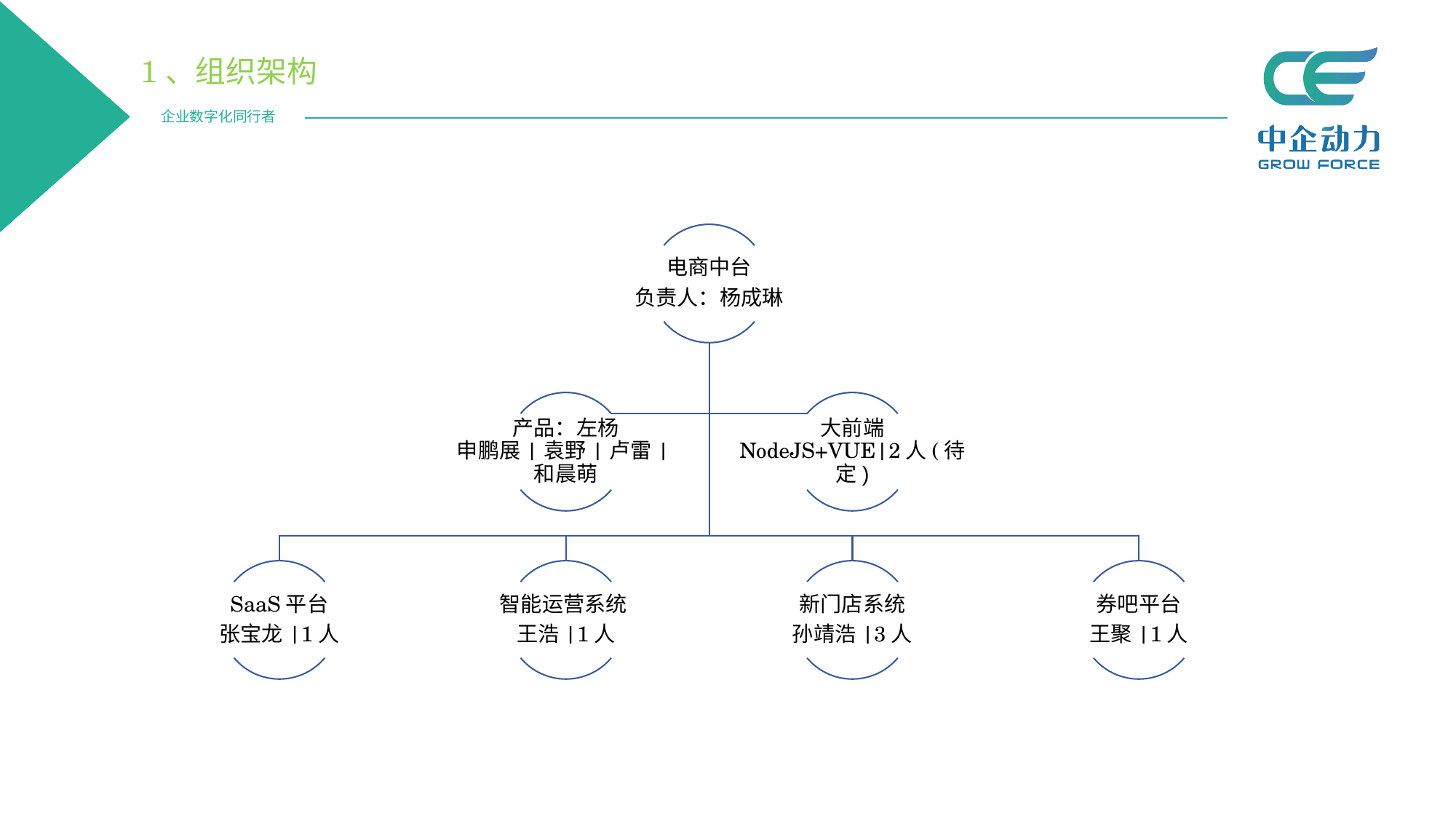

1、组织架构
电商中台
负责人：杨成琳
SaaS平台
张宝龙|1人
智能运营系统
王浩|1人
新门店系统
孙靖浩|3人
券吧平台
王聚|1人
产品：左杨
申鹏展|袁野|卢雷|和晨萌
大前端
NodeJS+VUE|2人(待定)